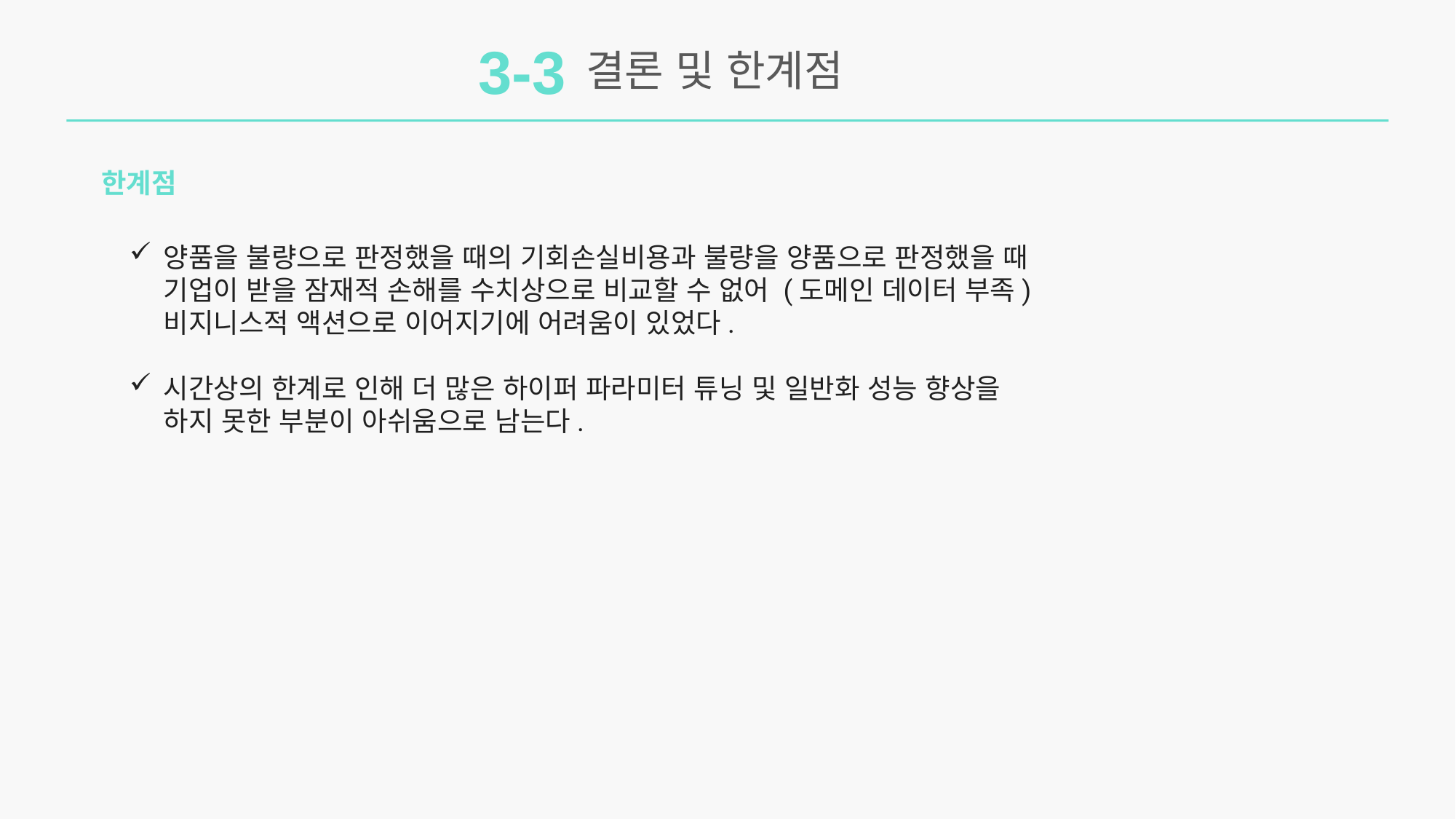

3-3
결론 및 한계점

한계점
양품을 불량으로 판정했을 때의 기회손실비용과 불량을 양품으로 판정했을 때 기업이 받을 잠재적 손해를 수치상으로 비교할 수 없어 (도메인 데이터 부족) 비지니스적 액션으로 이어지기에 어려움이 있었다.

시간상의 한계로 인해 더 많은 하이퍼 파라미터 튜닝 및 일반화 성능 향상을 하지 못한 부분이 아쉬움으로 남는다.